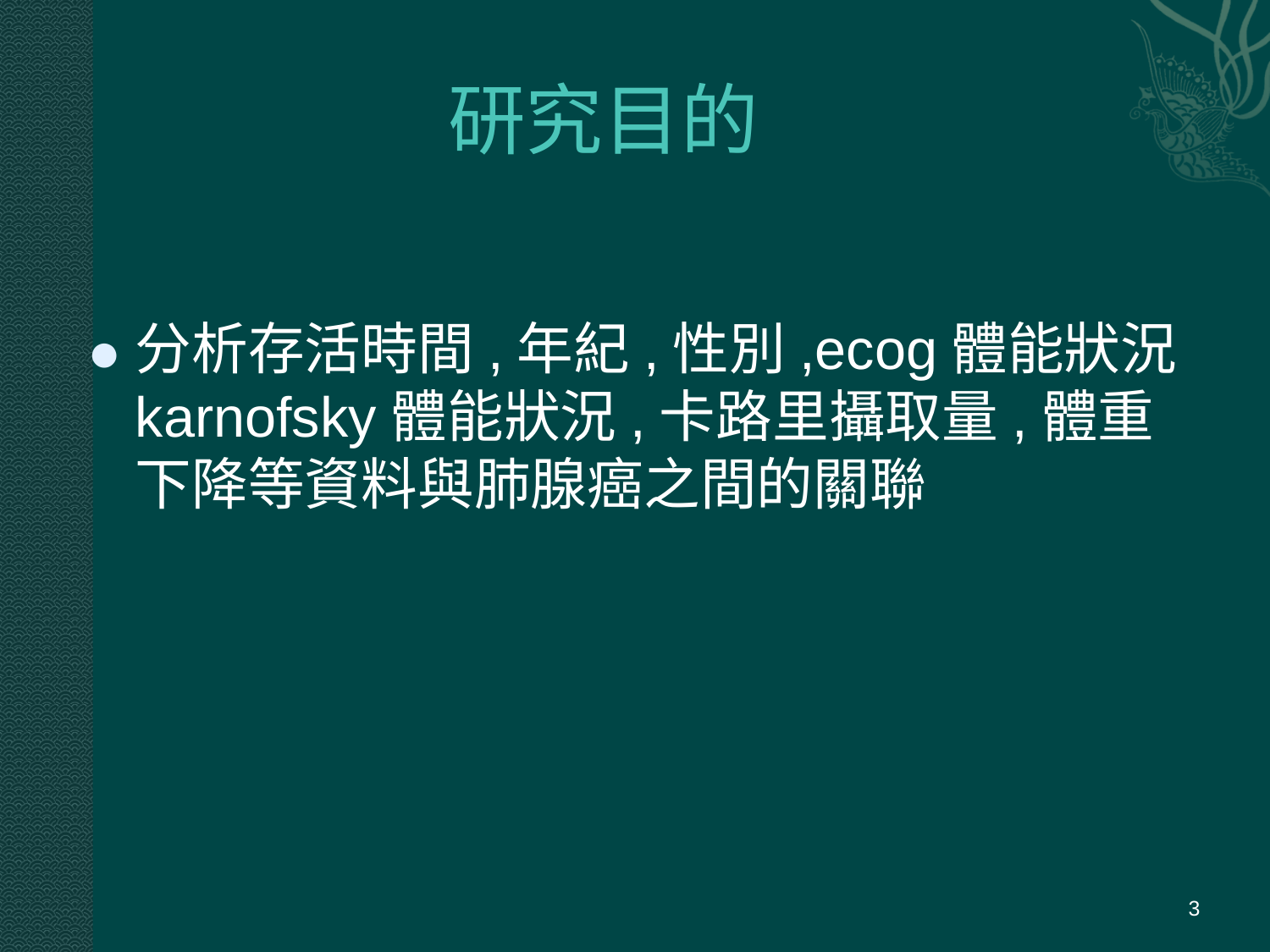

# 研究目的
分析存活時間,年紀,性別,ecog體能狀況karnofsky體能狀況,卡路里攝取量,體重下降等資料與肺腺癌之間的關聯

3